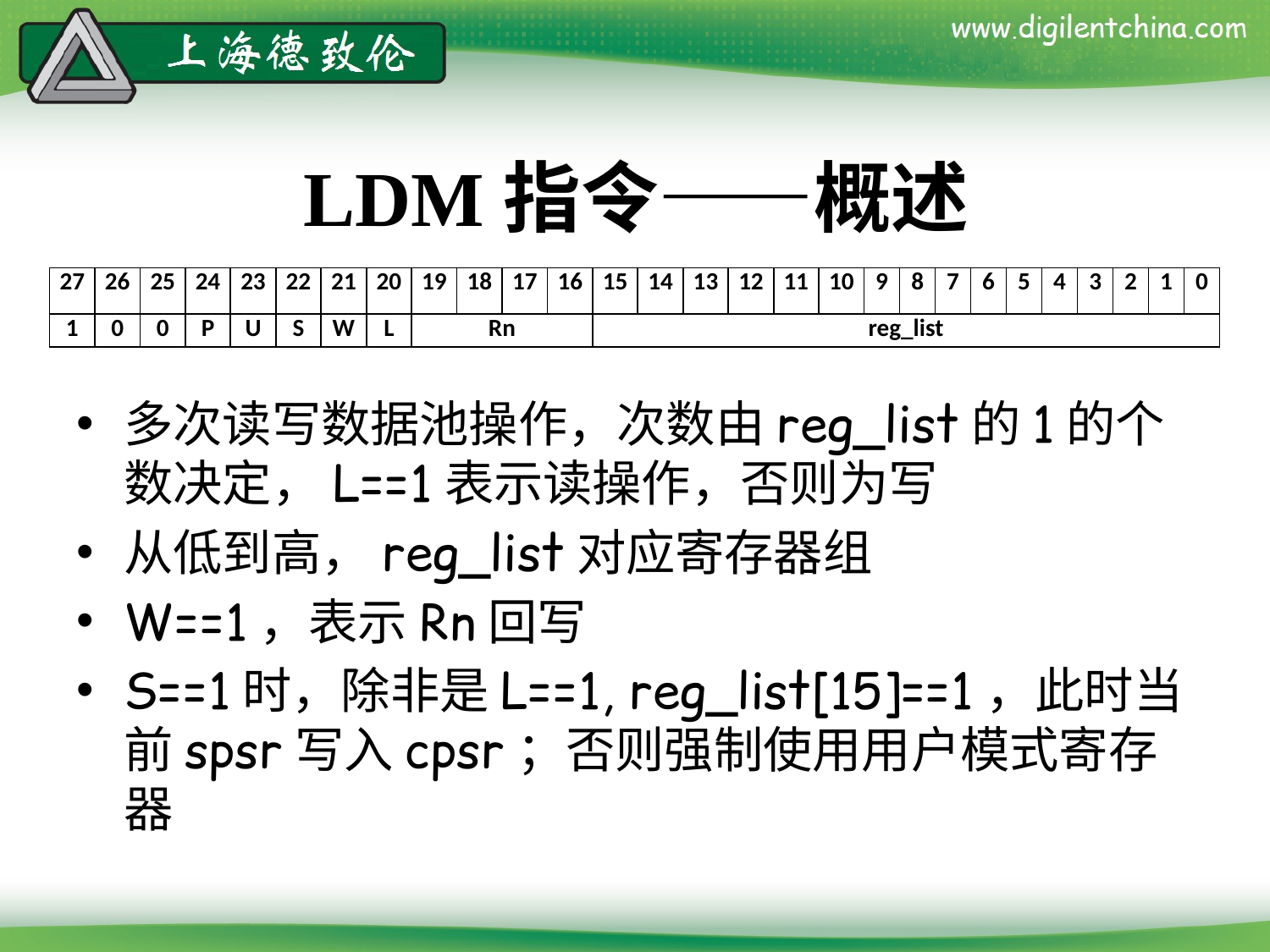

# LDM指令——概述
| 27 | 26 | 25 | 24 | 23 | 22 | 21 | 20 | 19 | 18 | 17 | 16 | 15 | 14 | 13 | 12 | 11 | 10 | 9 | 8 | 7 | 6 | 5 | 4 | 3 | 2 | 1 | 0 |
| --- | --- | --- | --- | --- | --- | --- | --- | --- | --- | --- | --- | --- | --- | --- | --- | --- | --- | --- | --- | --- | --- | --- | --- | --- | --- | --- | --- |
| 1 | 0 | 0 | P | U | S | W | L | Rn |  |  |  | reg\_list |  |  |  |  |  |  |  |  |  |  |  |  |  |  |  |
多次读写数据池操作，次数由reg_list的1的个数决定，L==1表示读操作，否则为写
从低到高，reg_list对应寄存器组
W==1，表示Rn回写
S==1时，除非是L==1, reg_list[15]==1，此时当前spsr写入cpsr；否则强制使用用户模式寄存器